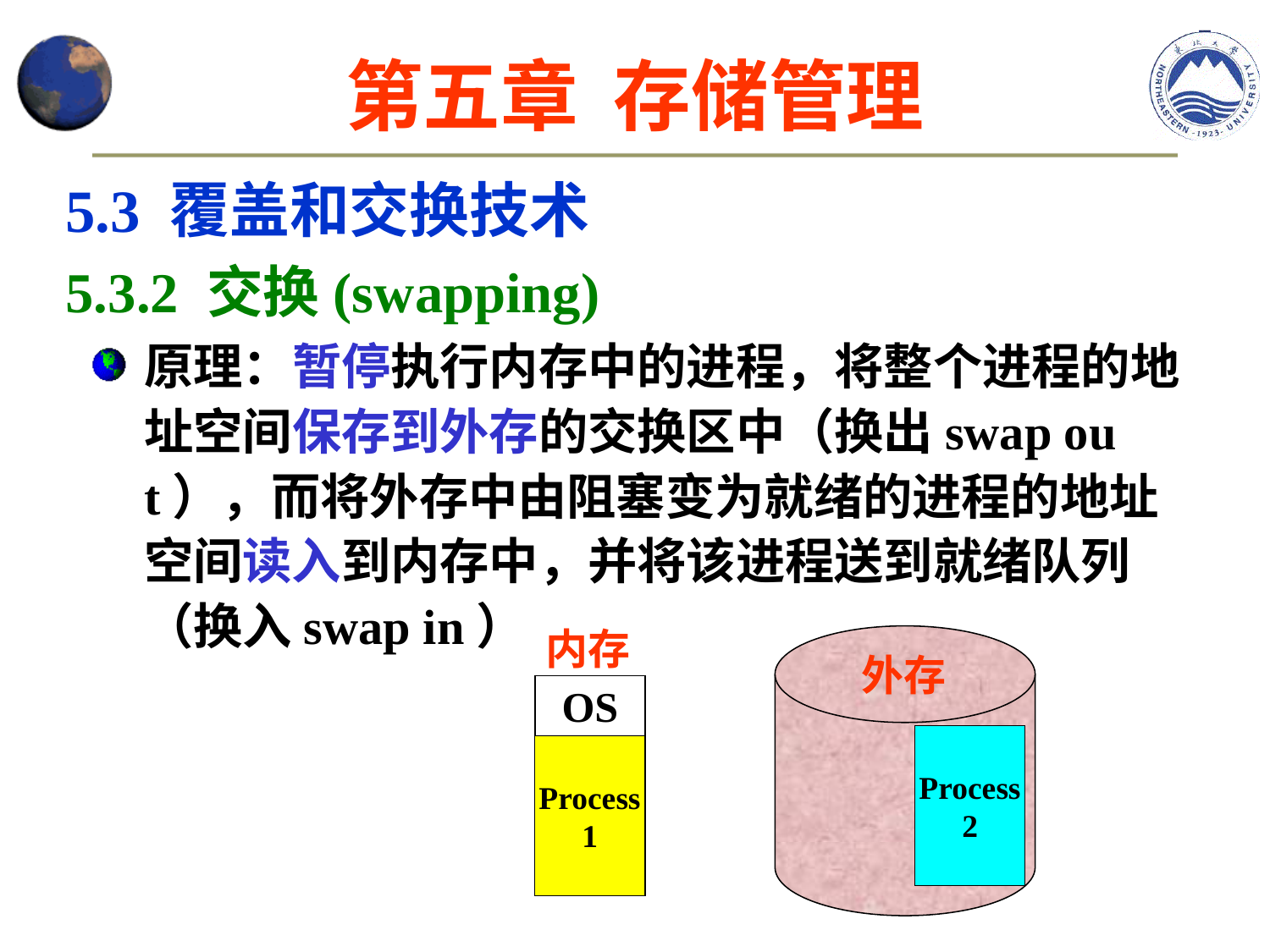

第五章  存储管理
5.3 覆盖和交换技术
5.3.2 交换(swapping)
原理：暂停执行内存中的进程，将整个进程的地址空间保存到外存的交换区中（换出swap out），而将外存中由阻塞变为就绪的进程的地址空间读入到内存中，并将该进程送到就绪队列（换入swap in）
内存

外存
OS

User
space

Process
2
Process
1